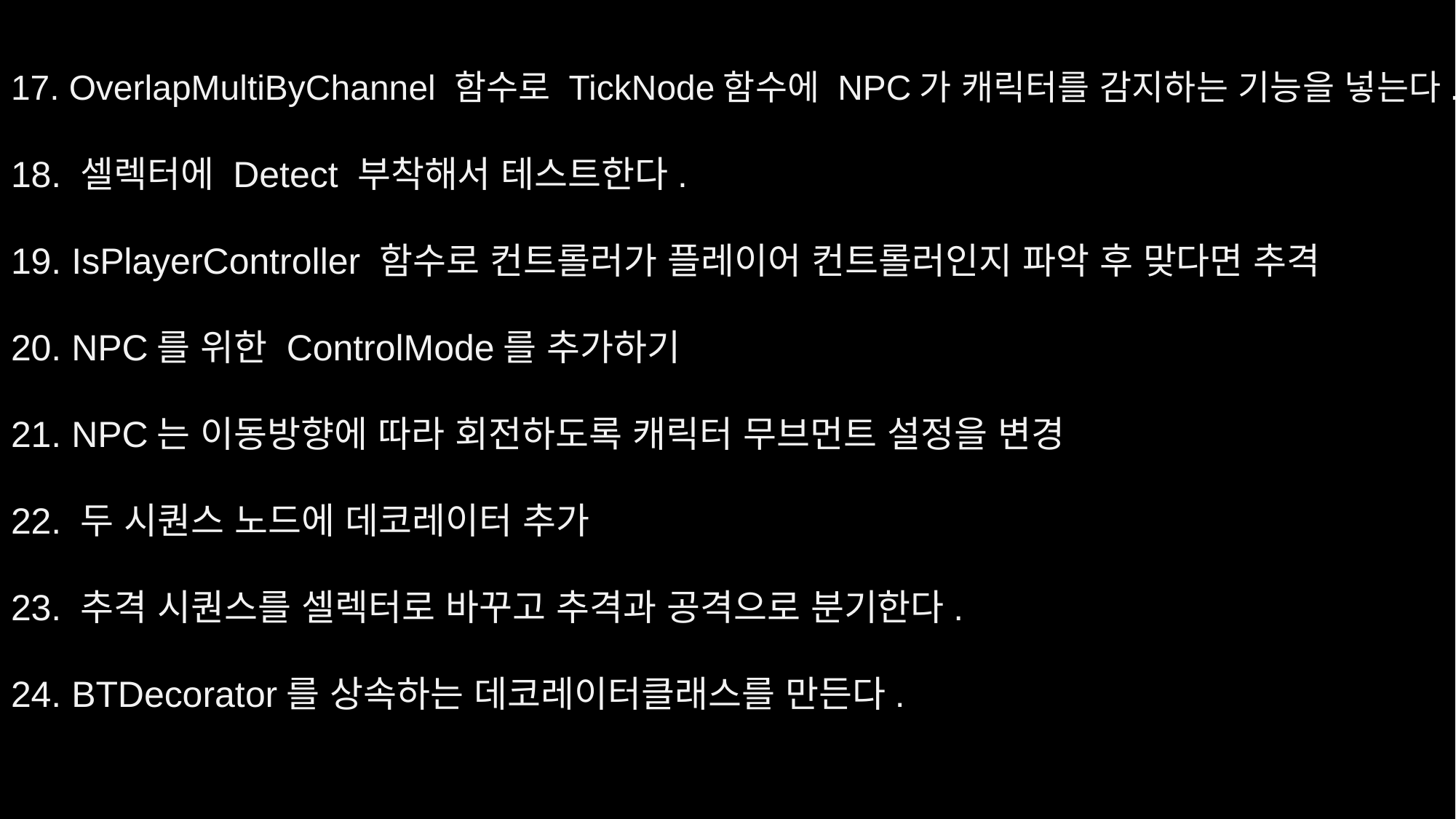

# 17. OverlapMultiByChannel 함수로 TickNode함수에 NPC가 캐릭터를 감지하는 기능을 넣는다.
18. 셀렉터에 Detect 부착해서 테스트한다.
19. IsPlayerController 함수로 컨트롤러가 플레이어 컨트롤러인지 파악 후 맞다면 추격
20. NPC를 위한 ControlMode를 추가하기
21. NPC는 이동방향에 따라 회전하도록 캐릭터 무브먼트 설정을 변경
22. 두 시퀀스 노드에 데코레이터 추가
23. 추격 시퀀스를 셀렉터로 바꾸고 추격과 공격으로 분기한다.
24. BTDecorator를 상속하는 데코레이터클래스를 만든다.